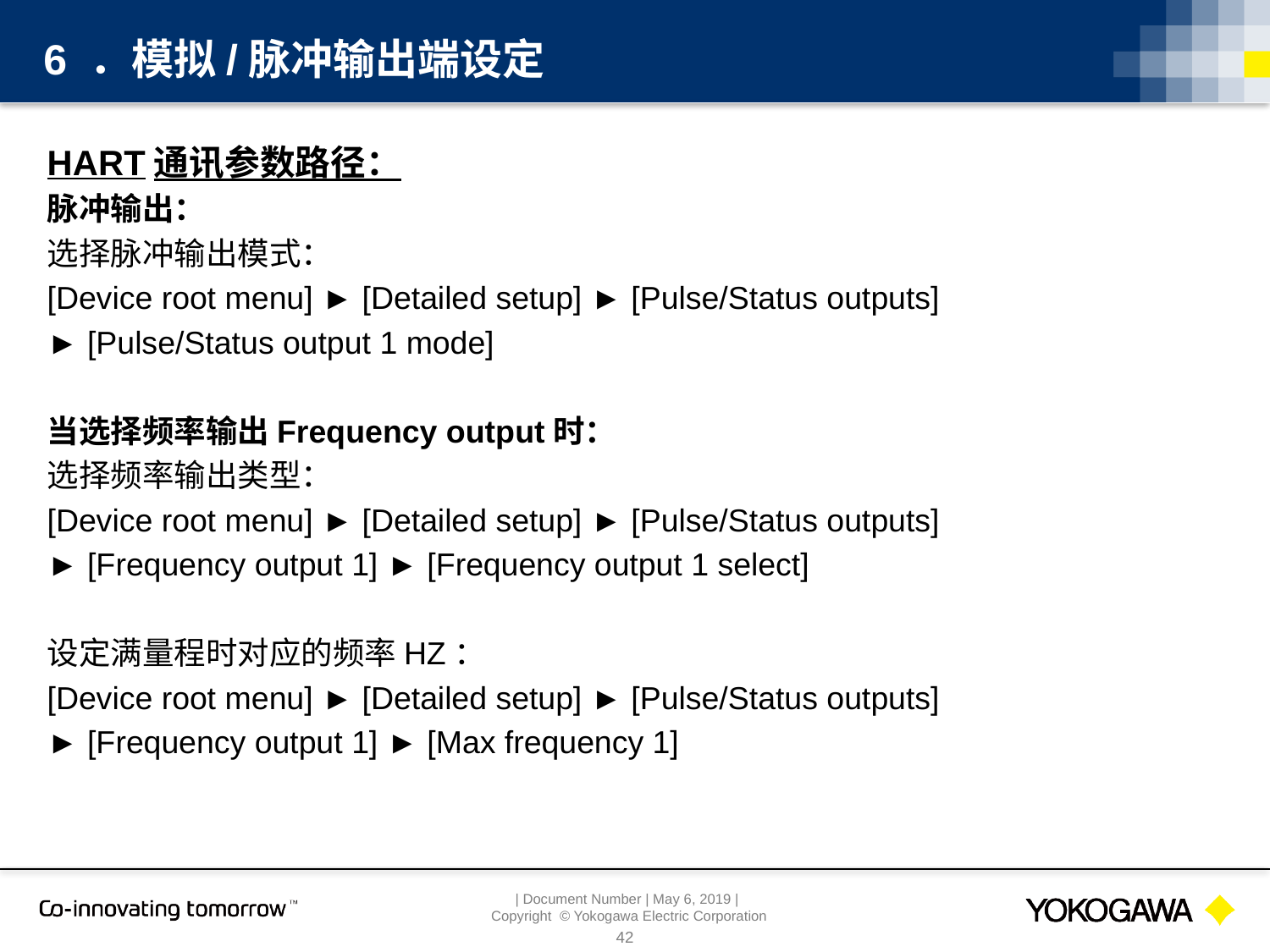

6 ．模拟/脉冲输出端设定

HART通讯参数路径：
脉冲输出：
选择脉冲输出模式：
[Device root menu] ► [Detailed setup] ► [Pulse/Status outputs]
► [Pulse/Status output 1 mode]

当选择频率输出Frequency output时：
选择频率输出类型：
[Device root menu] ► [Detailed setup] ► [Pulse/Status outputs]
► [Frequency output 1] ► [Frequency output 1 select]

设定满量程时对应的频率HZ：
[Device root menu] ► [Detailed setup] ► [Pulse/Status outputs]
► [Frequency output 1] ► [Max frequency 1]